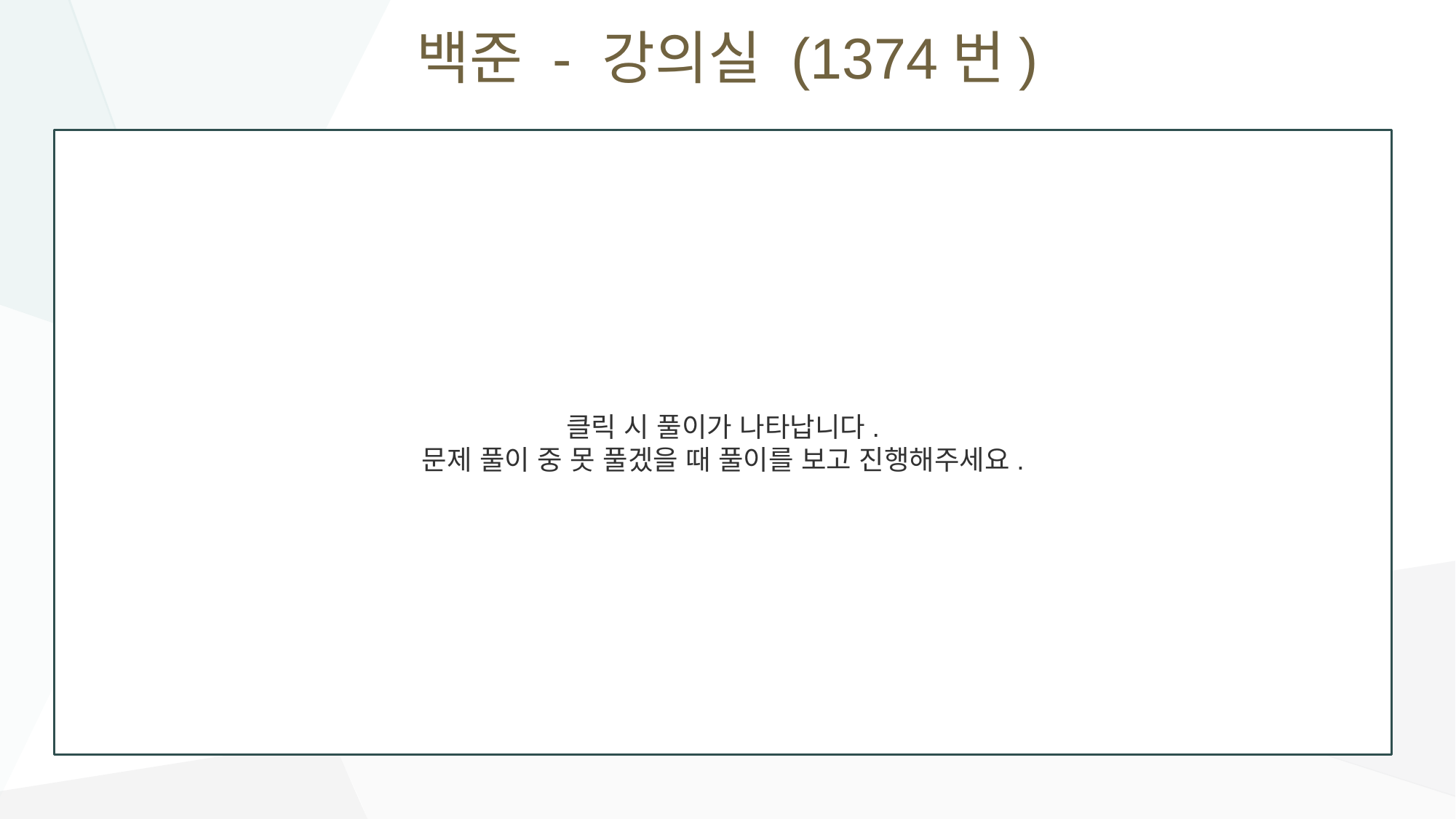

# 백준 - 강의실 (1374번)
모든 강의를 할 수 있는 최소한의 강의실의 개수를 찾는 문제.

강의가 가장 빨리 시작하는 순서대로 강의실을 배정하되, 강의실을 배정할 때 기존에 수업 중이던 강의가 끝났을 경우 해당 강의실을 이용하면 된다.

즉, 수업하고 있는 강의 중 가장 빨리 끝나는 강의의 시간이 다음 수업의 시작 시간보다 이르면 강의실을 추가로 배정할 필요가 없다.

ex) 선의 범위는 강의 시간을 의미
클릭 시 풀이가 나타납니다.
문제 풀이 중 못 풀겠을 때 풀이를 보고 진행해주세요.
1
2
3
4
1번 강의에 강의실 1개 배정
2번 강의에 강의실 1개 배정
3번 강의에 강의실 1개 배정
4번 강의는 가장 빨리 끝나는 2번 강의와 시간이 겹치지 않으므로 2번 강의가 사용하던 강의실을 사용 (추가 배정 X)
우선순위 큐 2개를 min heap으로 선언하고,
하나는 강의의 시작시간으로, 나머지 하나는 강의의 끝나는 시간으로 정렬시켜 사용하면 된다.